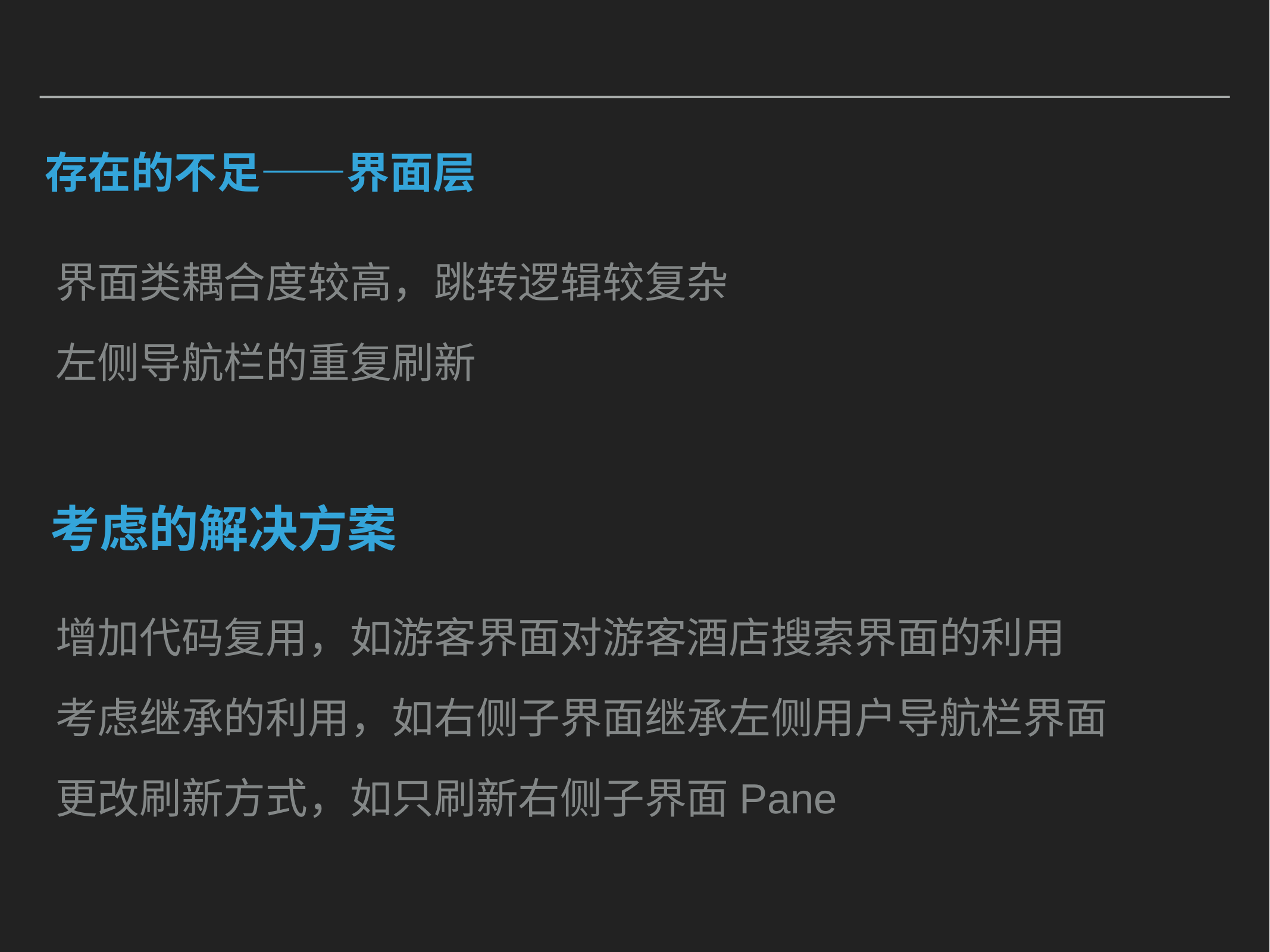

# 存在的不足——界面层
界面类耦合度较高，跳转逻辑较复杂
左侧导航栏的重复刷新
考虑的解决方案
增加代码复用，如游客界面对游客酒店搜索界面的利用
考虑继承的利用，如右侧子界面继承左侧用户导航栏界面
更改刷新方式，如只刷新右侧子界面Pane